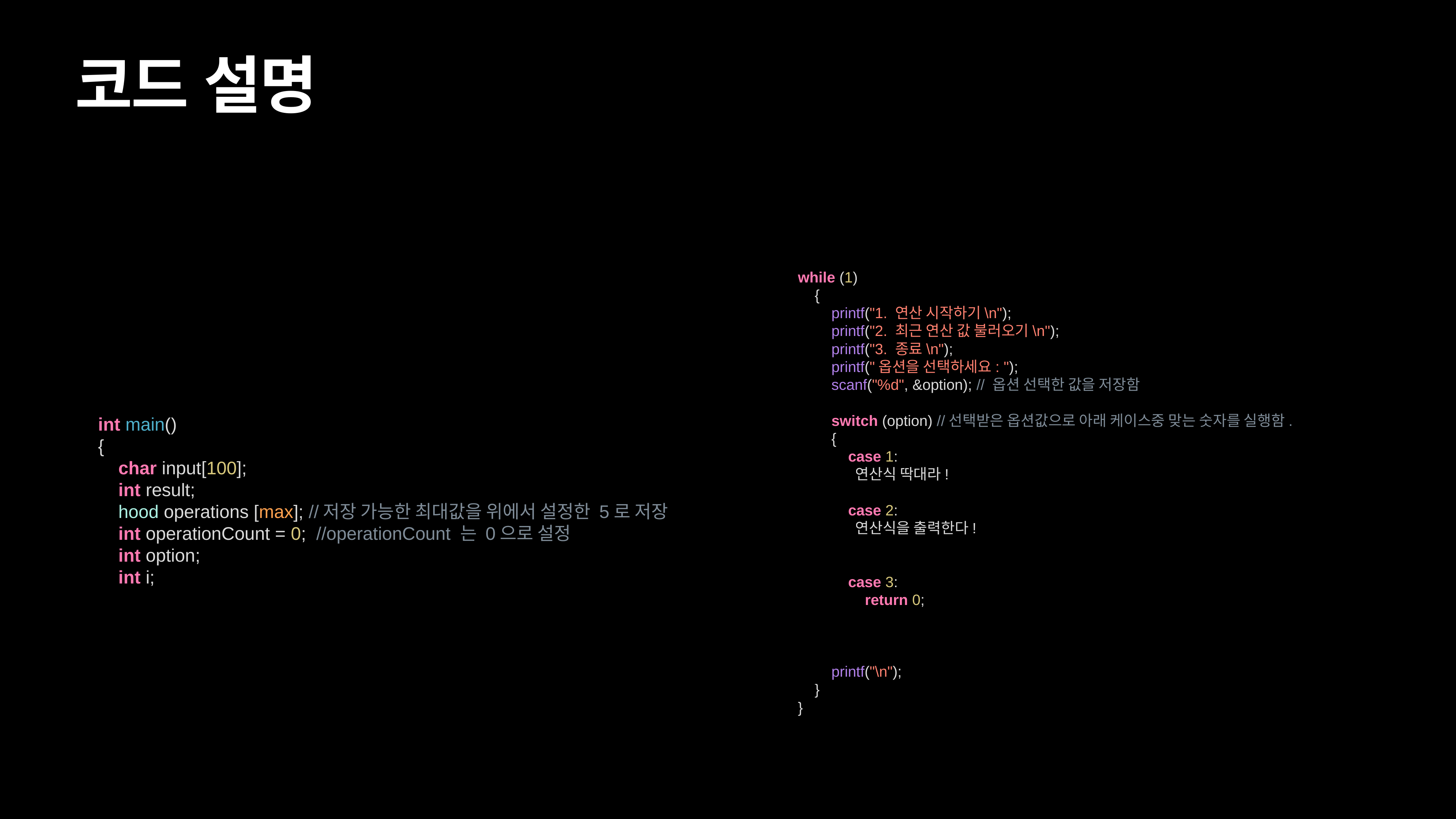

# 코드 설명

while (1)
    {
        printf("1. 연산 시작하기\n");
        printf("2. 최근 연산 값 불러오기\n");
        printf("3. 종료\n");
        printf("옵션을 선택하세요: ");
        scanf("%d", &option); // 옵션 선택한 값을 저장함

        switch (option) //선택받은 옵션값으로 아래 케이스중 맞는 숫자를 실행함.
        {
            case 1:
                연산식 딱대라!

            case 2:
                연산식을 출력한다!

            case 3:
                return 0;

        printf("\n");
    }
}

int main()
{
    char input[100];
    int result;
    hood operations [max]; //저장 가능한 최대값을 위에서 설정한 5로 저장
    int operationCount = 0;  //operationCount 는 0으로 설정
    int option;
    int i;